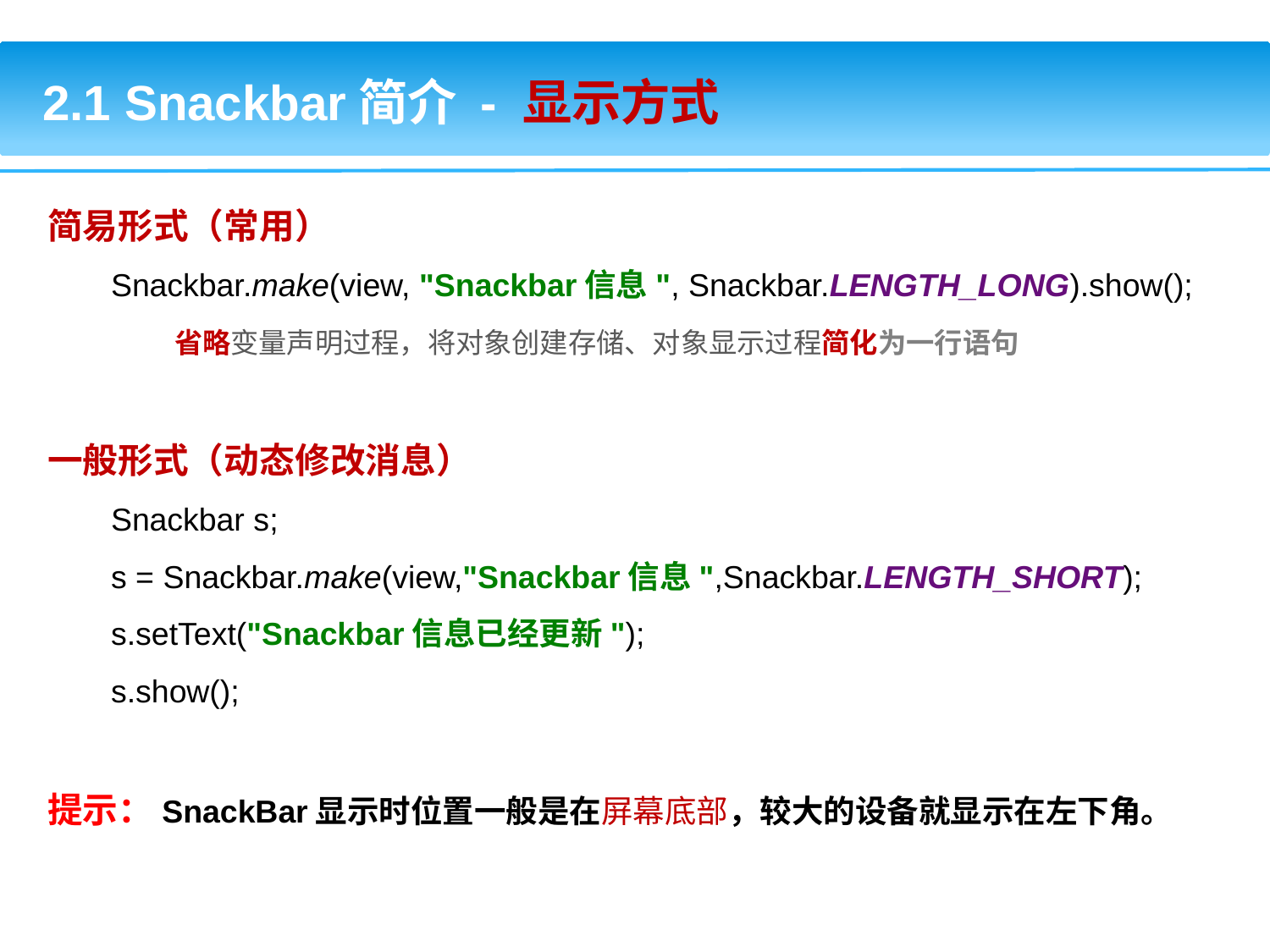

2.1 Snackbar简介 - 显示方式
简易形式（常用）
Snackbar.make(view, "Snackbar信息", Snackbar.LENGTH_LONG).show();
	省略变量声明过程，将对象创建存储、对象显示过程简化为一行语句

一般形式（动态修改消息）
Snackbar s;
s = Snackbar.make(view,"Snackbar信息",Snackbar.LENGTH_SHORT);
s.setText("Snackbar信息已经更新");
s.show();

提示：SnackBar显示时位置一般是在屏幕底部，较大的设备就显示在左下角。